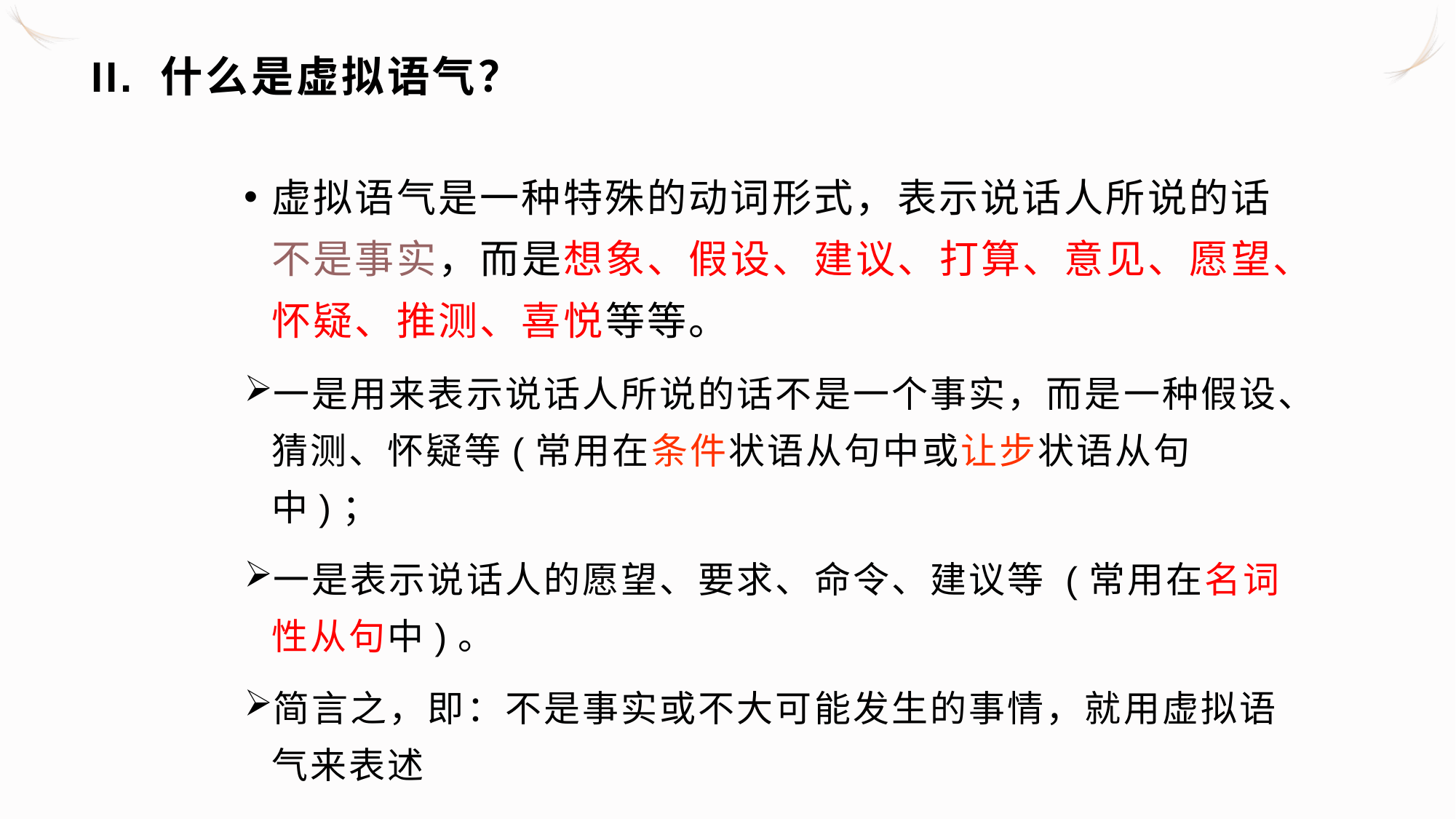

# II. 什么是虚拟语气？
虚拟语气是一种特殊的动词形式，表示说话人所说的话不是事实，而是想象、假设、建议、打算、意见、愿望、怀疑、推测、喜悦等等。
一是用来表示说话人所说的话不是一个事实，而是一种假设、猜测、怀疑等(常用在条件状语从句中或让步状语从句中)；
一是表示说话人的愿望、要求、命令、建议等 (常用在名词性从句中)。
简言之，即：不是事实或不大可能发生的事情，就用虚拟语气来表述